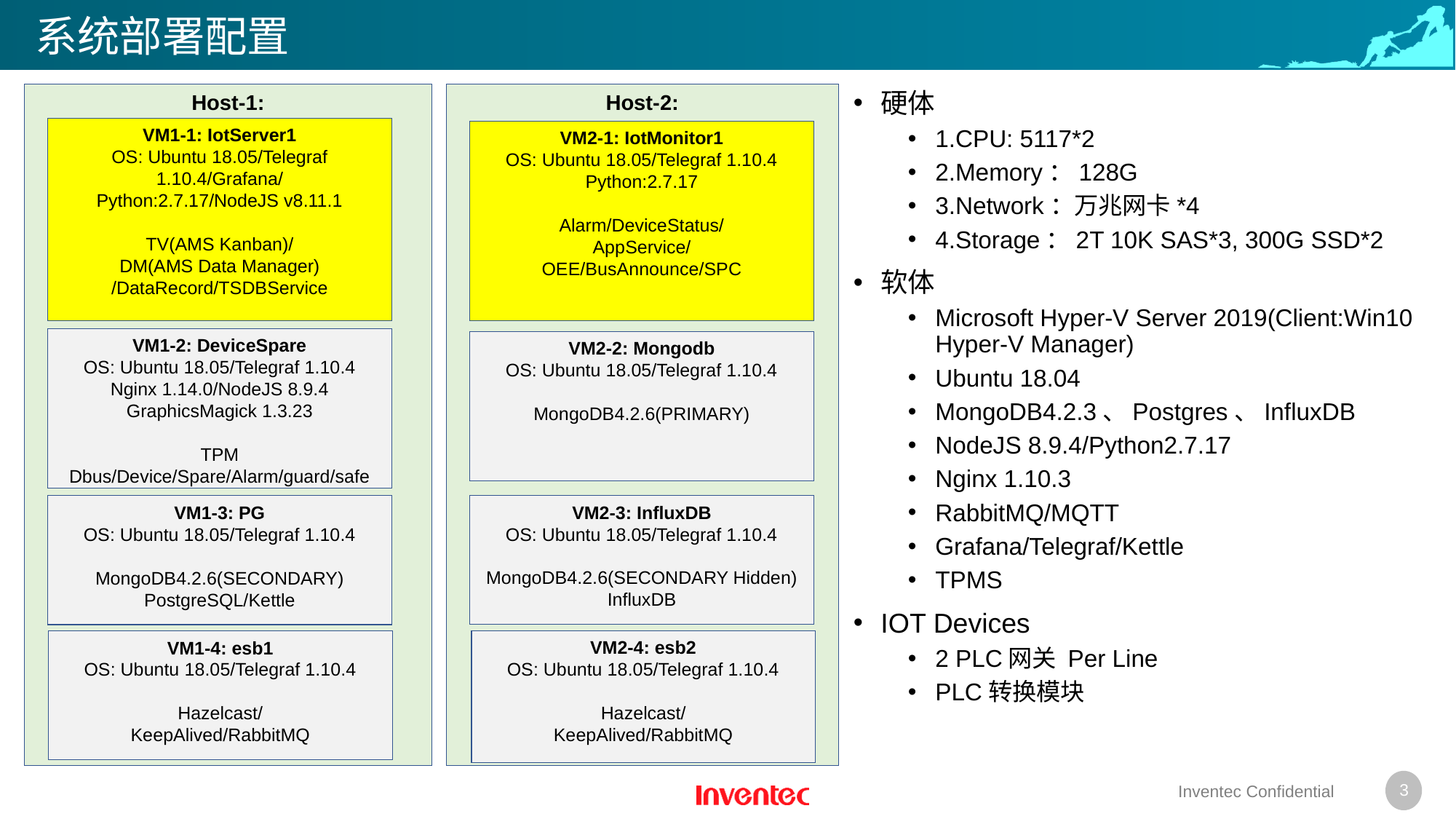

# 系统部署配置
Host-2:
Host-1:
硬体
1.CPU: 5117*2
2.Memory：128G
3.Network：万兆网卡*4
4.Storage：2T 10K SAS*3, 300G SSD*2
软体
Microsoft Hyper-V Server 2019(Client:Win10 Hyper-V Manager)
Ubuntu 18.04
MongoDB4.2.3、Postgres、InfluxDB
NodeJS 8.9.4/Python2.7.17
Nginx 1.10.3
RabbitMQ/MQTT
Grafana/Telegraf/Kettle
TPMS
IOT Devices
2 PLC网关 Per Line
PLC转换模块
VM1-1: IotServer1
OS: Ubuntu 18.05/Telegraf 1.10.4/Grafana/
Python:2.7.17/NodeJS v8.11.1

TV(AMS Kanban)/
DM(AMS Data Manager)
/DataRecord/TSDBService

VM2-1: IotMonitor1
OS: Ubuntu 18.05/Telegraf 1.10.4
Python:2.7.17

Alarm/DeviceStatus/
AppService/
OEE/BusAnnounce/SPC

VM1-2: DeviceSpare
OS: Ubuntu 18.05/Telegraf 1.10.4
Nginx 1.14.0/NodeJS 8.9.4
GraphicsMagick 1.3.23

TPM Dbus/Device/Spare/Alarm/guard/safe
VM2-2: Mongodb
OS: Ubuntu 18.05/Telegraf 1.10.4

MongoDB4.2.6(PRIMARY)
VM2-3: InfluxDB
OS: Ubuntu 18.05/Telegraf 1.10.4

MongoDB4.2.6(SECONDARY Hidden)
InfluxDB

VM1-3: PG
OS: Ubuntu 18.05/Telegraf 1.10.4

MongoDB4.2.6(SECONDARY)
PostgreSQL/Kettle
VM2-4: esb2
OS: Ubuntu 18.05/Telegraf 1.10.4

Hazelcast/
KeepAlived/RabbitMQ
VM1-4: esb1
OS: Ubuntu 18.05/Telegraf 1.10.4

Hazelcast/
KeepAlived/RabbitMQ